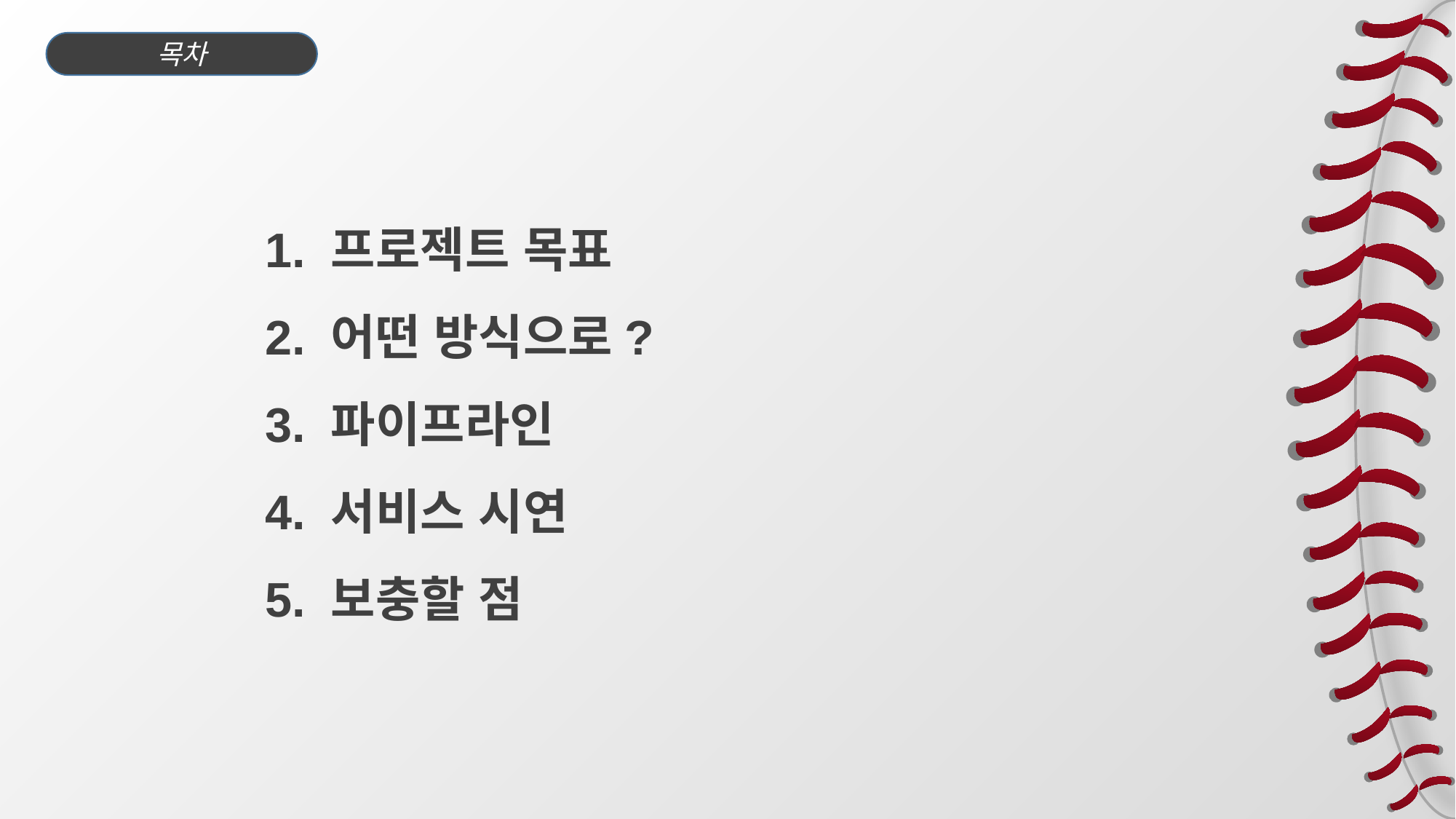

목차
1. 프로젝트 목표
2. 어떤 방식으로?
3. 파이프라인
4. 서비스 시연
5. 보충할 점